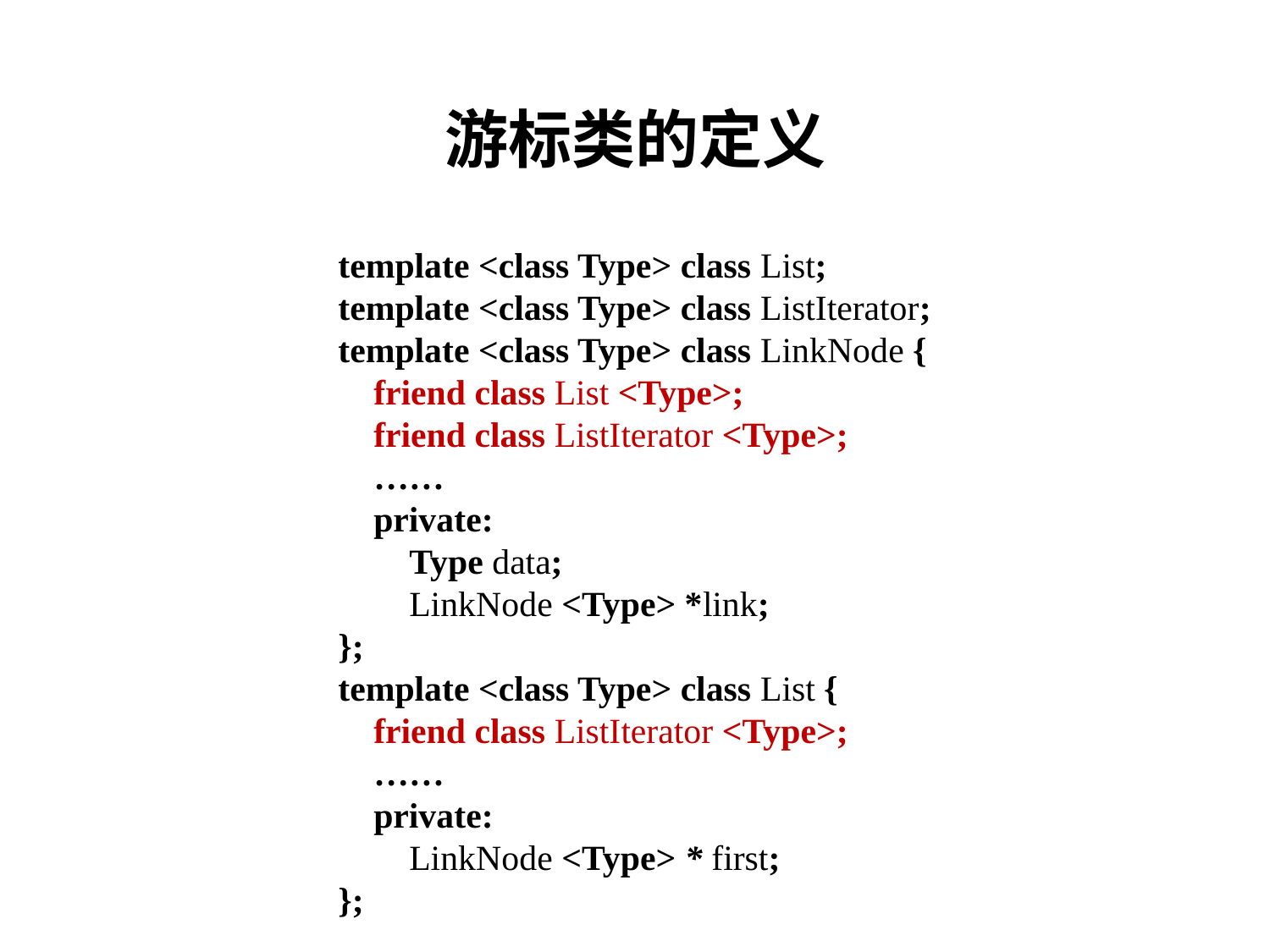

# 游标类的定义
template <class Type> class List;
template <class Type> class ListIterator;
template <class Type> class LinkNode {
    friend class List <Type>;
    friend class ListIterator <Type>;
    ……
    private:
        Type data;
        LinkNode <Type> *link;
};
template <class Type> class List {
    friend class ListIterator <Type>;
    ……
    private:
        LinkNode <Type> * first;
};